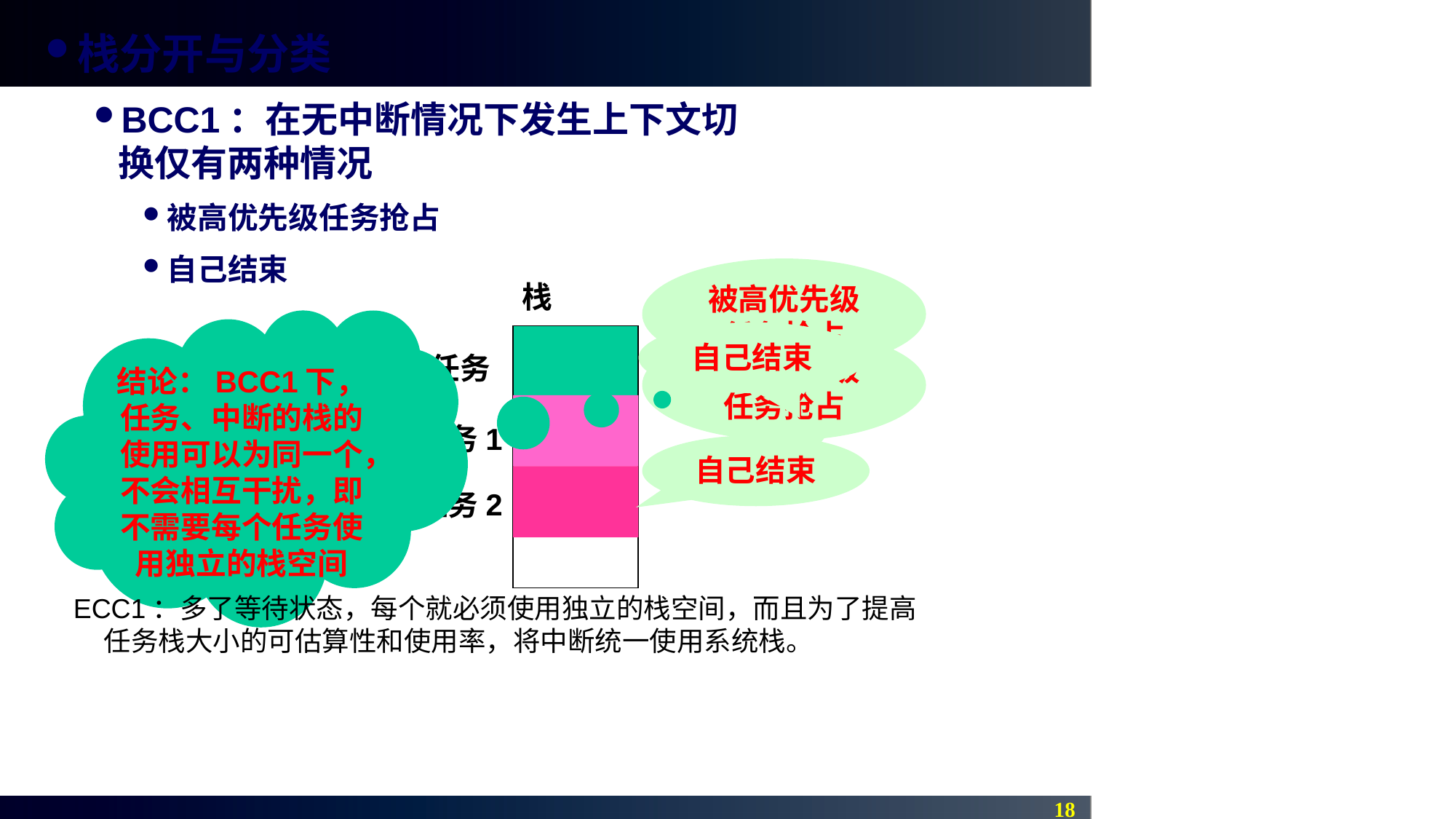

栈分开与分类
BCC1：在无中断情况下发生上下文切换仅有两种情况
被高优先级任务抢占
自己结束

被高优先级任务抢占
栈

结论：BCC1下，任务、中断的栈的使用可以为同一个，不会相互干扰，即不需要每个任务使用独立的栈空间
自己结束

被高优先级任务抢占
当前任务

高优先级任务1
自己结束

高优先级任务2

ECC1：多了等待状态，每个就必须使用独立的栈空间，而且为了提高任务栈大小的可估算性和使用率，将中断统一使用系统栈。